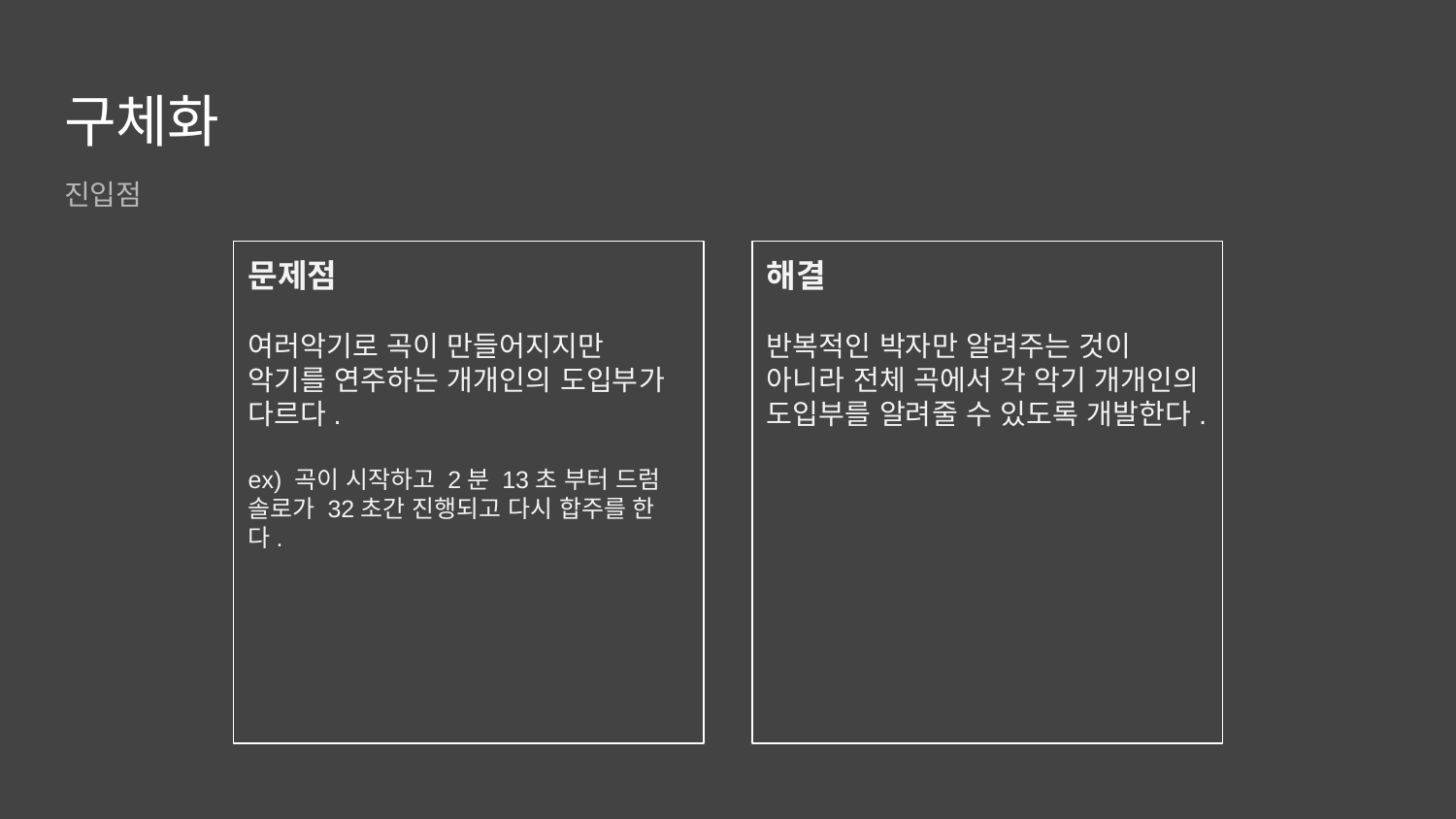

# 구체화
진입점
문제점

여러악기로 곡이 만들어지지만 악기를 연주하는 개개인의 도입부가 다르다.

ex) 곡이 시작하고 2분 13초 부터 드럼 솔로가 32초간 진행되고 다시 합주를 한다.
해결

반복적인 박자만 알려주는 것이 아니라 전체 곡에서 각 악기 개개인의 도입부를 알려줄 수 있도록 개발한다.